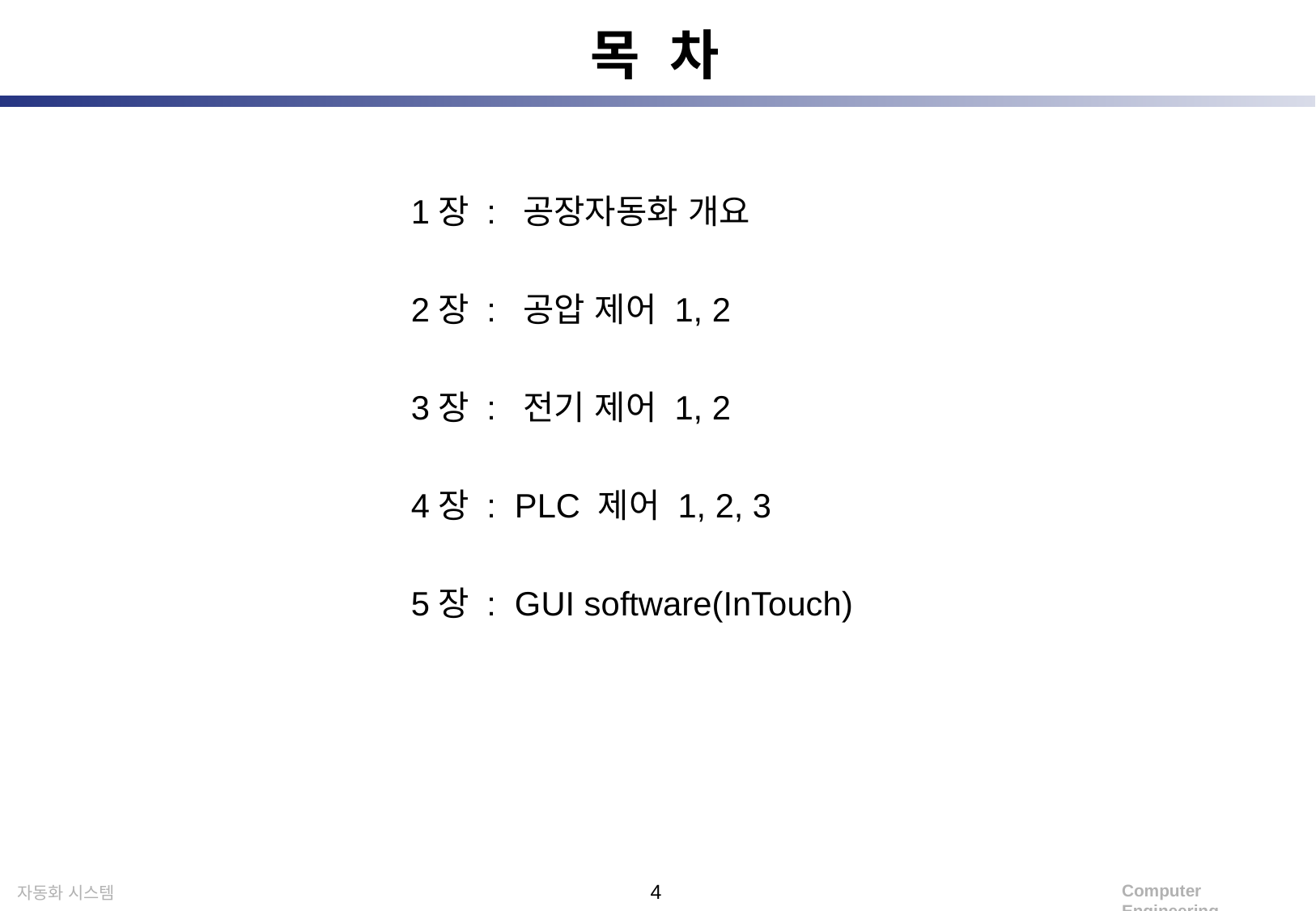

목  차
 1장 :  공장자동화 개요
 2장 :  공압 제어 1, 2
 3장 :  전기 제어 1, 2
 4장 :  PLC 제어 1, 2, 3
 5장 :  GUI software(InTouch)